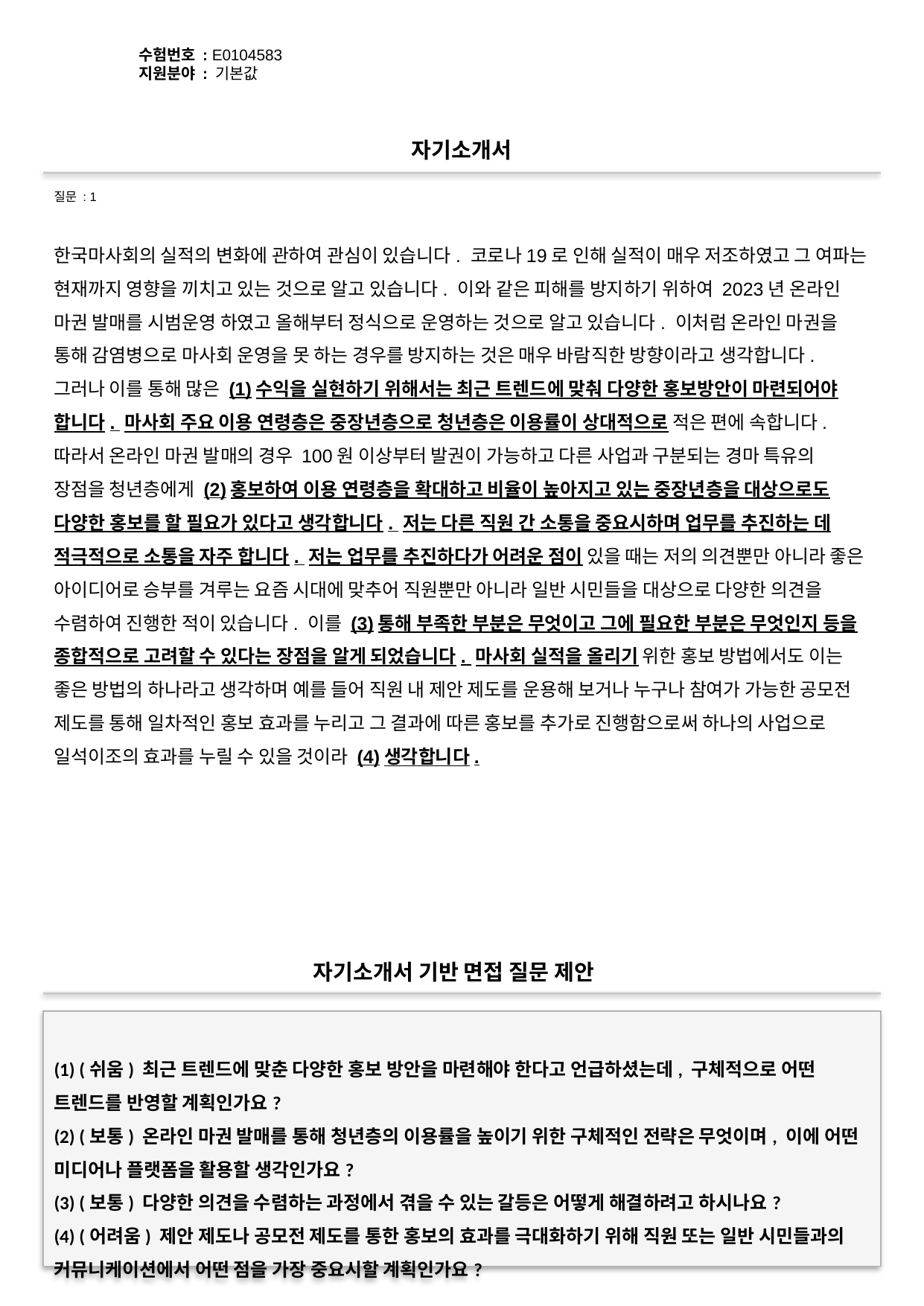

수험번호 : E0104583
지원분야 : 기본값
#

자기소개서

질문 : 1

한국마사회의 실적의 변화에 관하여 관심이 있습니다. 코로나19로 인해 실적이 매우 저조하였고 그 여파는 현재까지 영향을 끼치고 있는 것으로 알고 있습니다. 이와 같은 피해를 방지하기 위하여 2023년 온라인 마권 발매를 시범운영 하였고 올해부터 정식으로 운영하는 것으로 알고 있습니다. 이처럼 온라인 마권을 통해 감염병으로 마사회 운영을 못 하는 경우를 방지하는 것은 매우 바람직한 방향이라고 생각합니다. 그러나 이를 통해 많은 (1)수익을 실현하기 위해서는 최근 트렌드에 맞춰 다양한 홍보방안이 마련되어야 합니다. 마사회 주요 이용 연령층은 중장년층으로 청년층은 이용률이 상대적으로 적은 편에 속합니다. 따라서 온라인 마권 발매의 경우 100원 이상부터 발권이 가능하고 다른 사업과 구분되는 경마 특유의 장점을 청년층에게 (2)홍보하여 이용 연령층을 확대하고 비율이 높아지고 있는 중장년층을 대상으로도 다양한 홍보를 할 필요가 있다고 생각합니다. 저는 다른 직원 간 소통을 중요시하며 업무를 추진하는 데 적극적으로 소통을 자주 합니다. 저는 업무를 추진하다가 어려운 점이 있을 때는 저의 의견뿐만 아니라 좋은 아이디어로 승부를 겨루는 요즘 시대에 맞추어 직원뿐만 아니라 일반 시민들을 대상으로 다양한 의견을 수렴하여 진행한 적이 있습니다. 이를 (3)통해 부족한 부분은 무엇이고 그에 필요한 부분은 무엇인지 등을 종합적으로 고려할 수 있다는 장점을 알게 되었습니다. 마사회 실적을 올리기 위한 홍보 방법에서도 이는 좋은 방법의 하나라고 생각하며 예를 들어 직원 내 제안 제도를 운용해 보거나 누구나 참여가 가능한 공모전 제도를 통해 일차적인 홍보 효과를 누리고 그 결과에 따른 홍보를 추가로 진행함으로써 하나의 사업으로 일석이조의 효과를 누릴 수 있을 것이라 (4)생각합니다.

자기소개서 기반 면접 질문 제안

(1) (쉬움) 최근 트렌드에 맞춘 다양한 홍보 방안을 마련해야 한다고 언급하셨는데, 구체적으로 어떤 트렌드를 반영할 계획인가요?
(2) (보통) 온라인 마권 발매를 통해 청년층의 이용률을 높이기 위한 구체적인 전략은 무엇이며, 이에 어떤 미디어나 플랫폼을 활용할 생각인가요?
(3) (보통) 다양한 의견을 수렴하는 과정에서 겪을 수 있는 갈등은 어떻게 해결하려고 하시나요?
(4) (어려움) 제안 제도나 공모전 제도를 통한 홍보의 효과를 극대화하기 위해 직원 또는 일반 시민들과의 커뮤니케이션에서 어떤 점을 가장 중요시할 계획인가요?